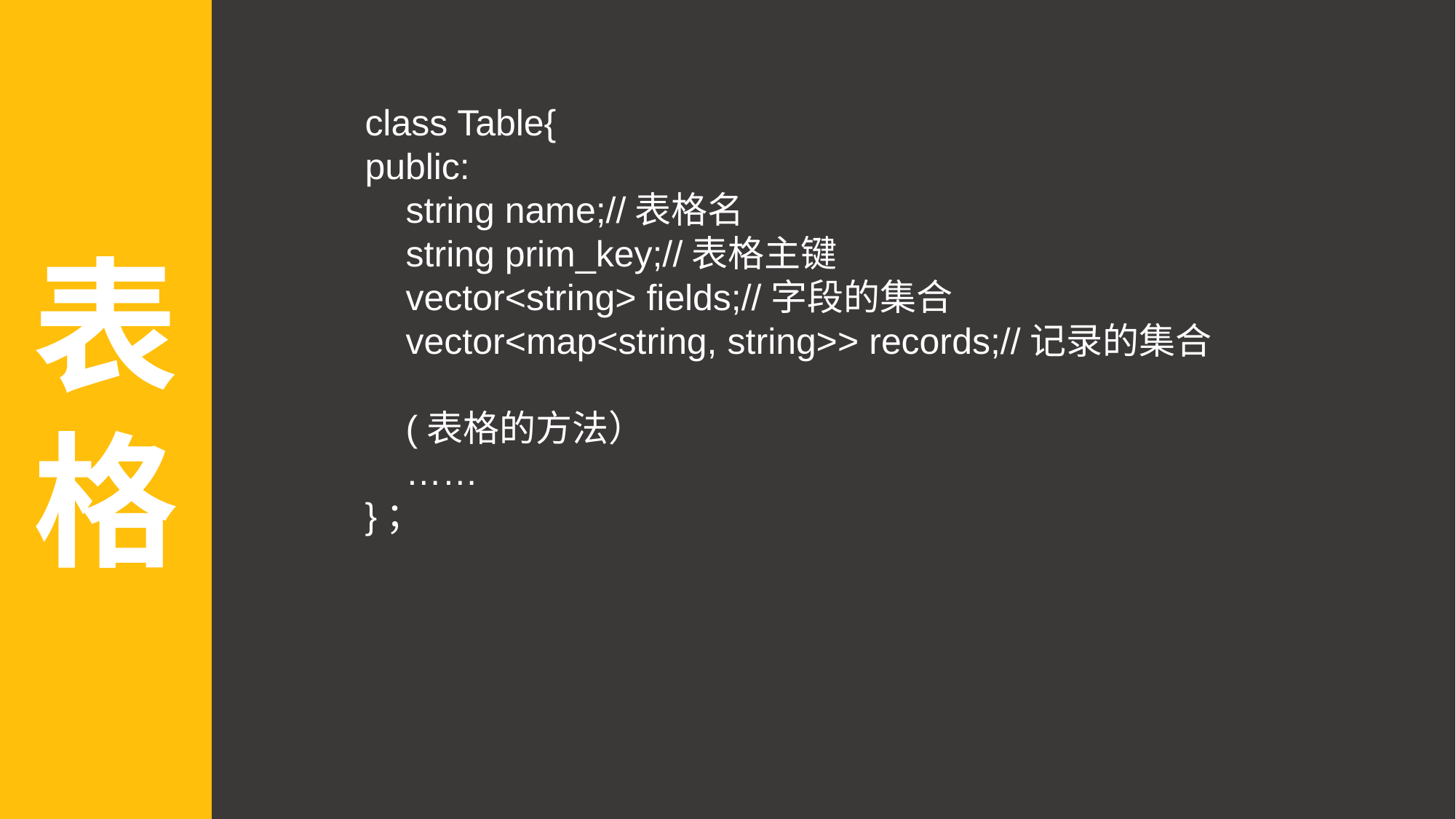

表格
class Table{
public:
    string name;//表格名
    string prim_key;//表格主键
    vector<string> fields;//字段的集合
    vector<map<string, string>> records;//记录的集合

    (表格的方法）
    ……
}；